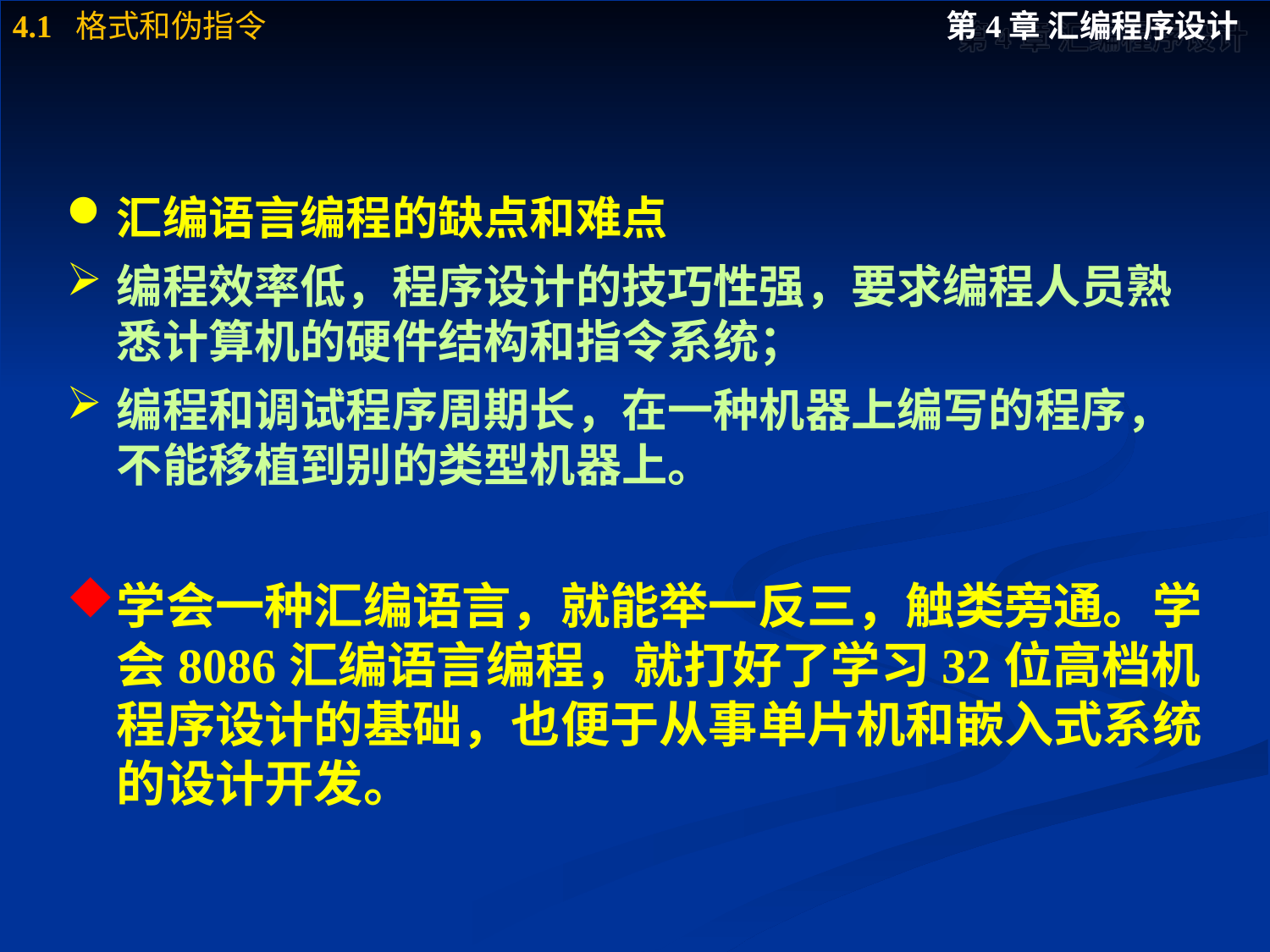

#
汇编语言编程的缺点和难点
编程效率低，程序设计的技巧性强，要求编程人员熟悉计算机的硬件结构和指令系统；
编程和调试程序周期长，在一种机器上编写的程序，不能移植到别的类型机器上。

学会一种汇编语言，就能举一反三，触类旁通。学会8086汇编语言编程，就打好了学习32位高档机程序设计的基础，也便于从事单片机和嵌入式系统的设计开发。